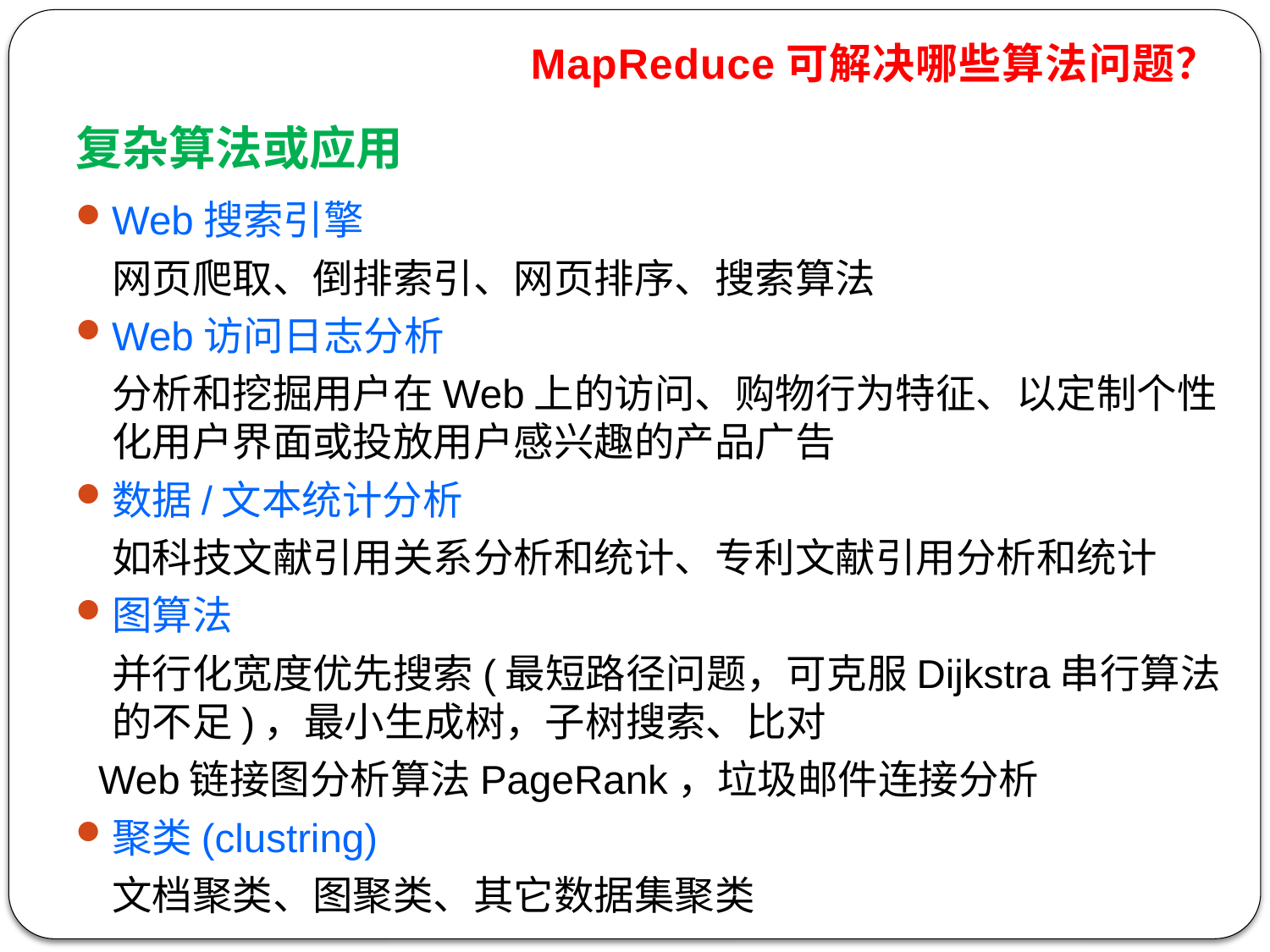

MapReduce可解决哪些算法问题？
复杂算法或应用
Web搜索引擎
	网页爬取、倒排索引、网页排序、搜索算法
Web访问日志分析
	分析和挖掘用户在Web上的访问、购物行为特征、以定制个性化用户界面或投放用户感兴趣的产品广告
数据/文本统计分析
	如科技文献引用关系分析和统计、专利文献引用分析和统计
图算法
	并行化宽度优先搜索(最短路径问题，可克服Dijkstra串行算法的不足)，最小生成树，子树搜索、比对
  Web链接图分析算法PageRank，垃圾邮件连接分析
聚类(clustring)
	文档聚类、图聚类、其它数据集聚类